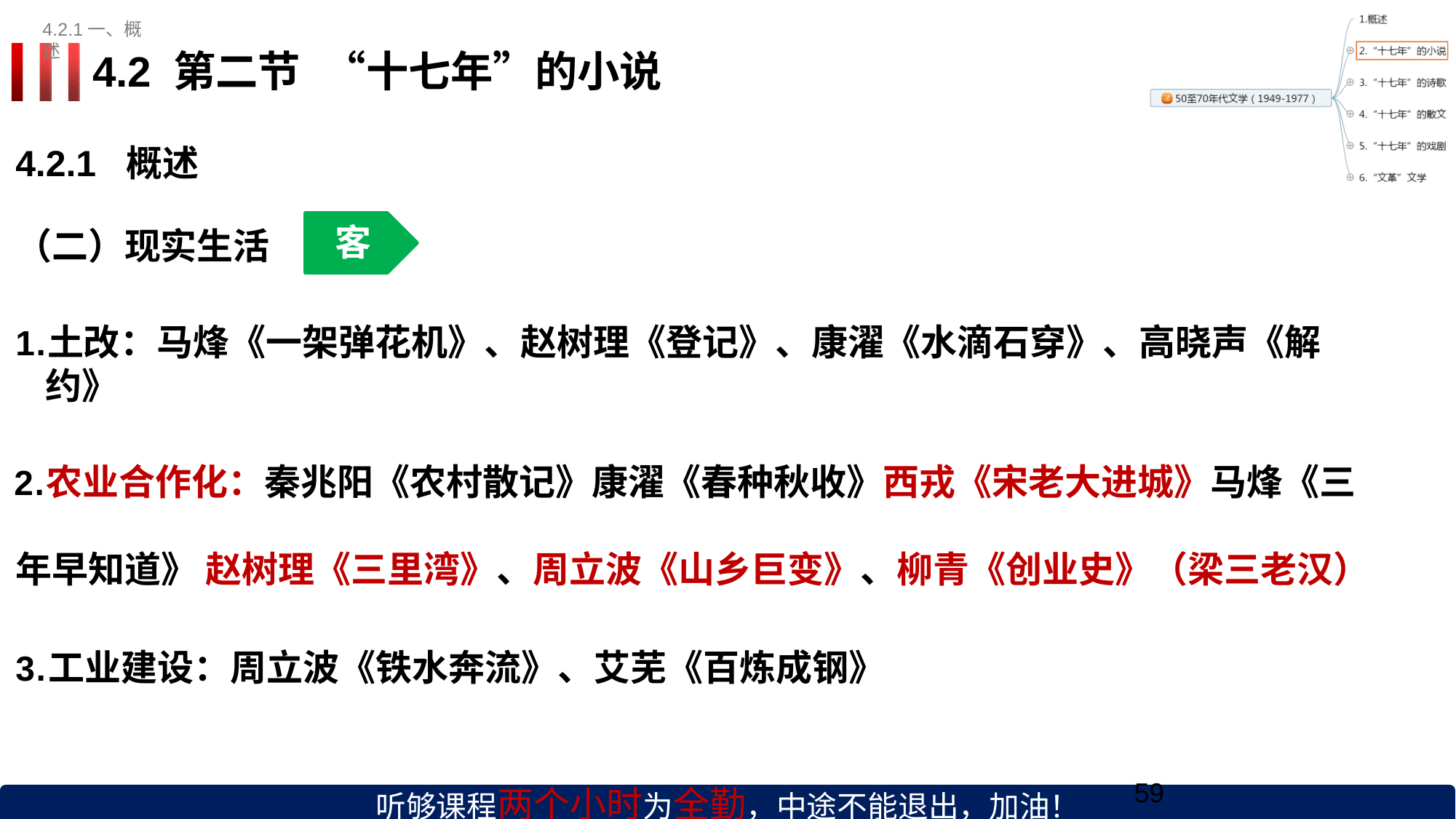

4.2.1一、概述
# 4.2 第二节	“十七年”的小说

4.2.1	概述
（二）现实生活

客
土改：马烽《一架弹花机》、赵树理《登记》、康濯《水滴石穿》、高晓声《解约》
农业合作化：秦兆阳《农村散记》康濯《春种秋收》西戎《宋老大进城》马烽《三 年早知道》 赵树理《三里湾》、周立波《山乡巨变》、柳青《创业史》（梁三老汉）

工业建设：周立波《铁水奔流》、艾芜《百炼成钢》
59

听够课程两个小时为全勤，中途不能退出，加油！